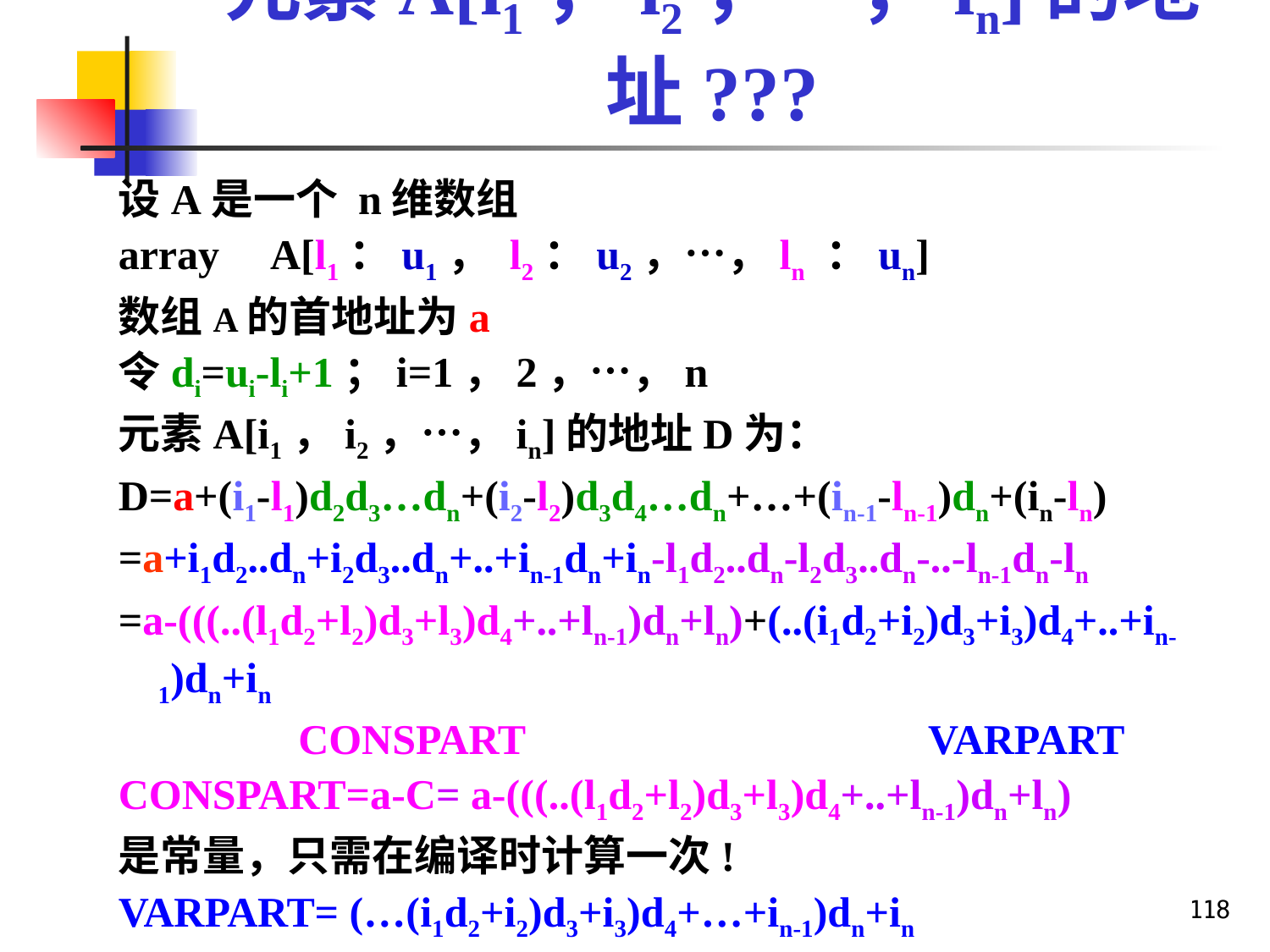

元素A[i1，i2，…，in]的地址???
设A是一个 n维数组
array     A[l1：u1， l2：u2，…，ln ：un]
数组A的首地址为a
令di=ui-li+1；i=1，2，…，n
元素A[i1，i2，…，in]的地址D为：
D=a+(i1-l1)d2d3…dn+(i2-l2)d3d4…dn+…+(in-1-ln-1)dn+(in-ln)
=a+i1d2..dn+i2d3..dn+..+in-1dn+in-l1d2..dn-l2d3..dn-..-ln-1dn-ln
=a-(((..(l1d2+l2)d3+l3)d4+..+ln-1)dn+ln)+(..(i1d2+i2)d3+i3)d4+..+in-1)dn+in
                 CONSPART                                      VARPART
CONSPART=a-C= a-(((..(l1d2+l2)d3+l3)d4+..+ln-1)dn+ln)
是常量，只需在编译时计算一次!
VARPART= (…(i1d2+i2)d3+i3)d4+…+in-1)dn+in
118